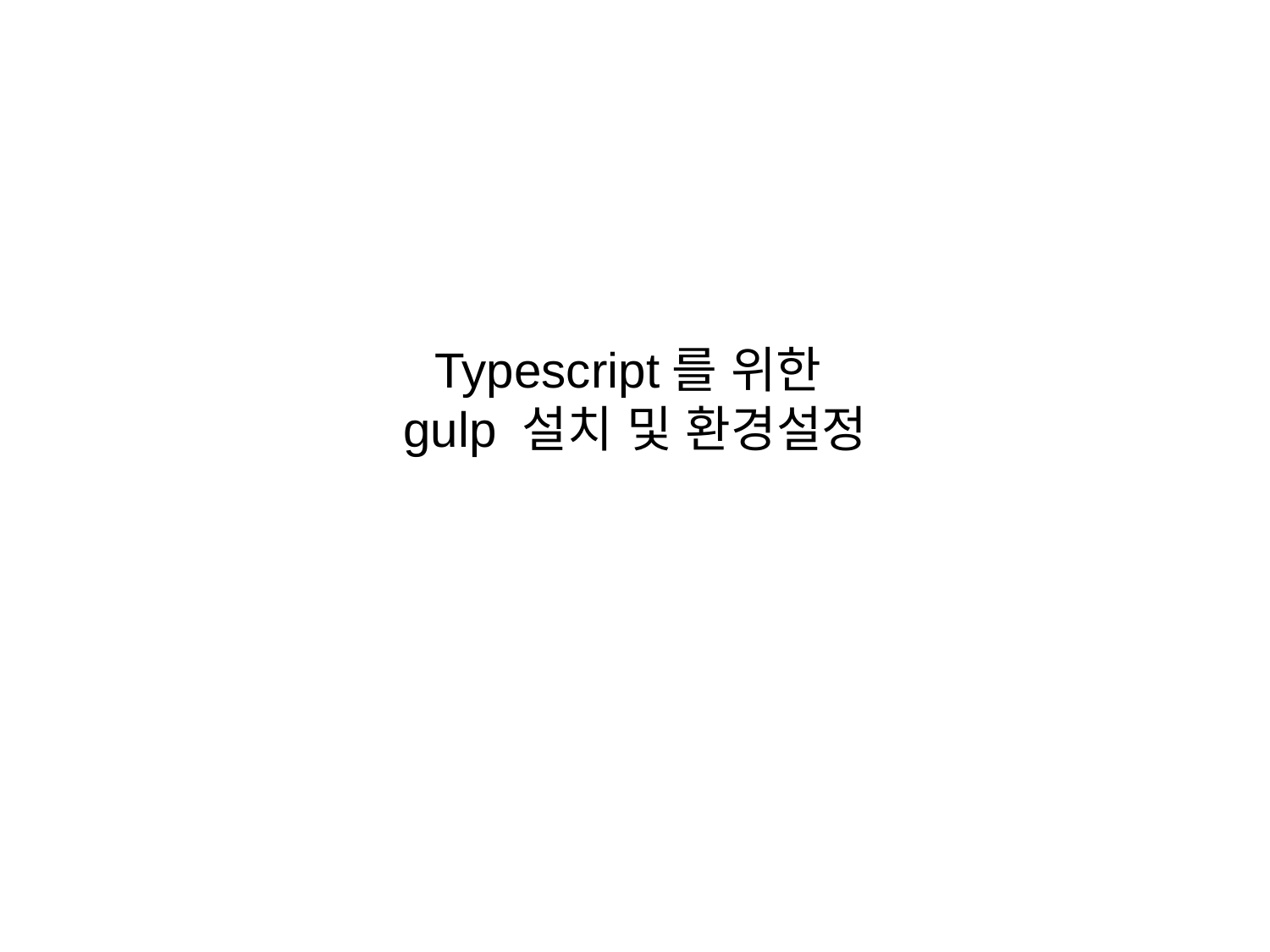

# Typescript를 위한 gulp 설치 및 환경설정